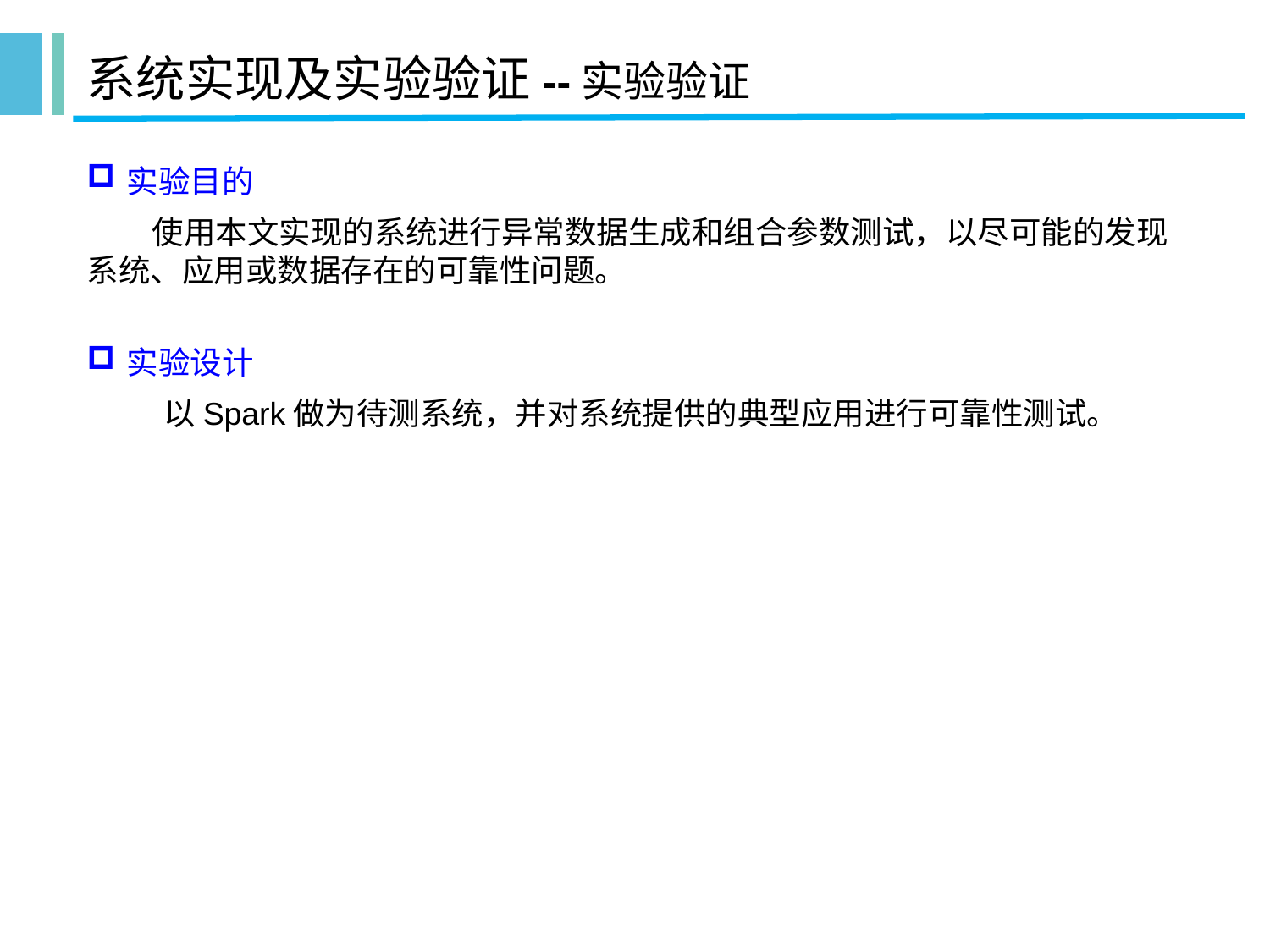

# 系统实现及实验验证--实验验证
实验目的
        使用本文实现的系统进行异常数据生成和组合参数测试，以尽可能的发现系统、应用或数据存在的可靠性问题。
实验设计
       以Spark做为待测系统，并对系统提供的典型应用进行可靠性测试。